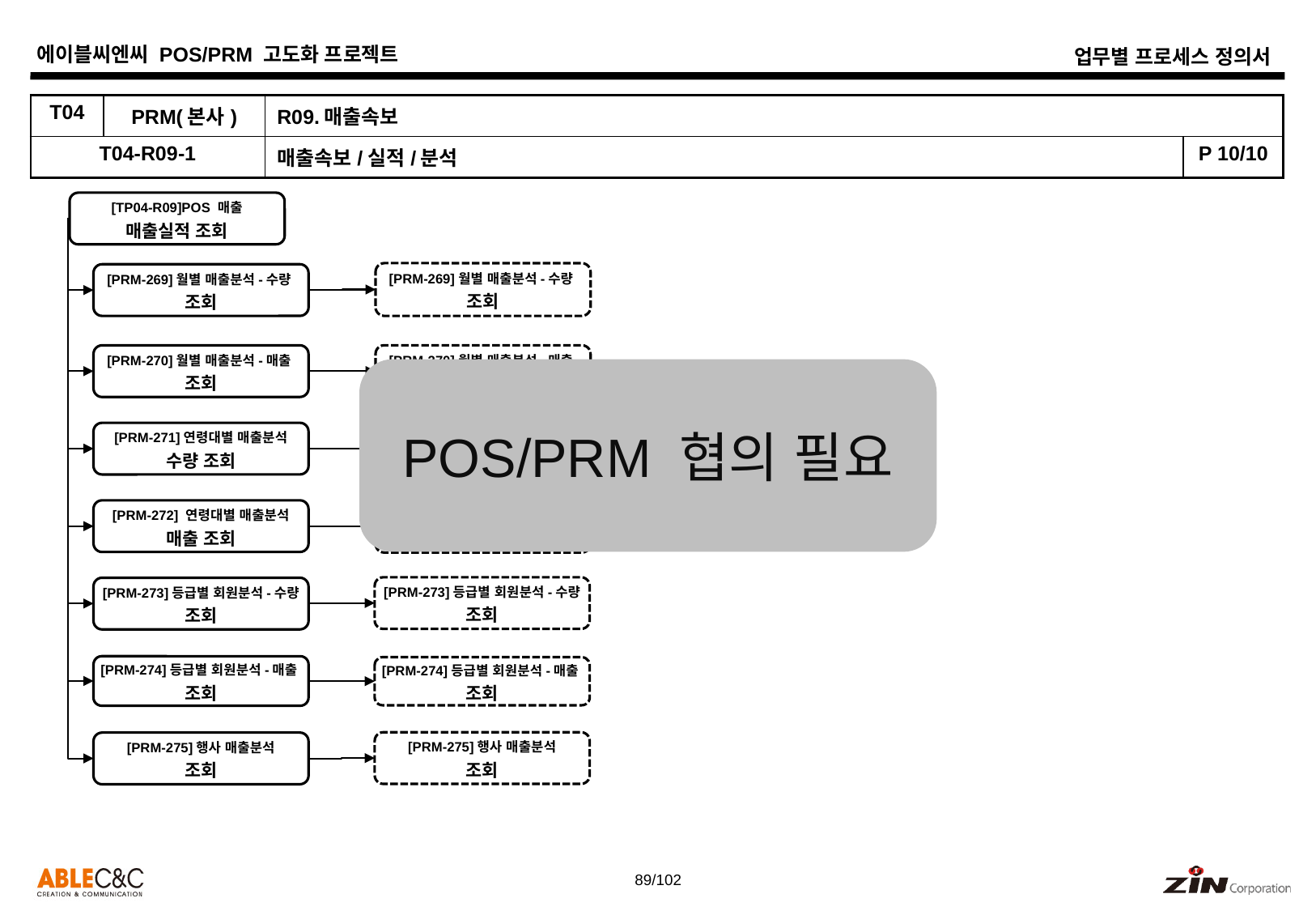

| T04 | PRM(본사) | R09.매출속보 |  |
| --- | --- | --- | --- |
| T04-R09-1 |  | 매출속보/실적/분석 | P 10/10 |
[TP04-R09]POS 매출
매출실적 조회
[PRM-269]월별 매출분석-수량
조회
[PRM-269]월별 매출분석-수량
조회
[PRM-270]월별 매출분석-매출
조회
[PRM-270]월별 매출분석-매출
조회
POS/PRM 협의 필요
[PRM-271]연령대별 매출분석
수량 조회
[PRM-271]연령대별 매출분석
수량 조회
[PRM-272] 연령대별 매출분석
매출 조회
[PRM-272] 연령대별 매출분석
매출 조회
[PRM-273]등급별 회원분석-수량
조회
[PRM-273]등급별 회원분석-수량
조회
[PRM-274]등급별 회원분석-매출
조회
[PRM-274]등급별 회원분석-매출
조회
[PRM-275]행사 매출분석
조회
[PRM-275]행사 매출분석
조회